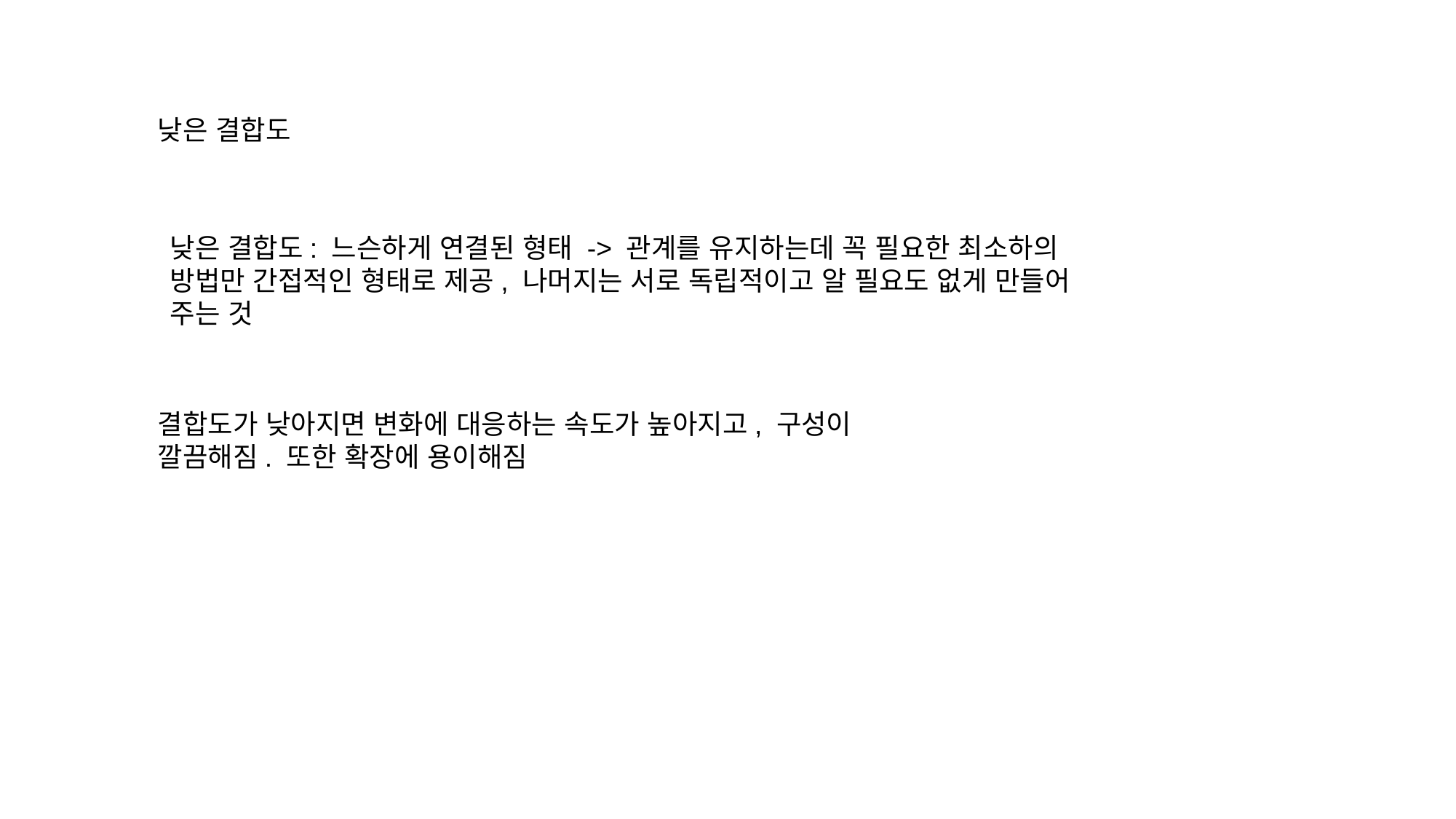

낮은 결합도
낮은 결합도: 느슨하게 연결된 형태 -> 관계를 유지하는데 꼭 필요한 최소하의 방법만 간접적인 형태로 제공, 나머지는 서로 독립적이고 알 필요도 없게 만들어 주는 것
결합도가 낮아지면 변화에 대응하는 속도가 높아지고, 구성이 깔끔해짐. 또한 확장에 용이해짐